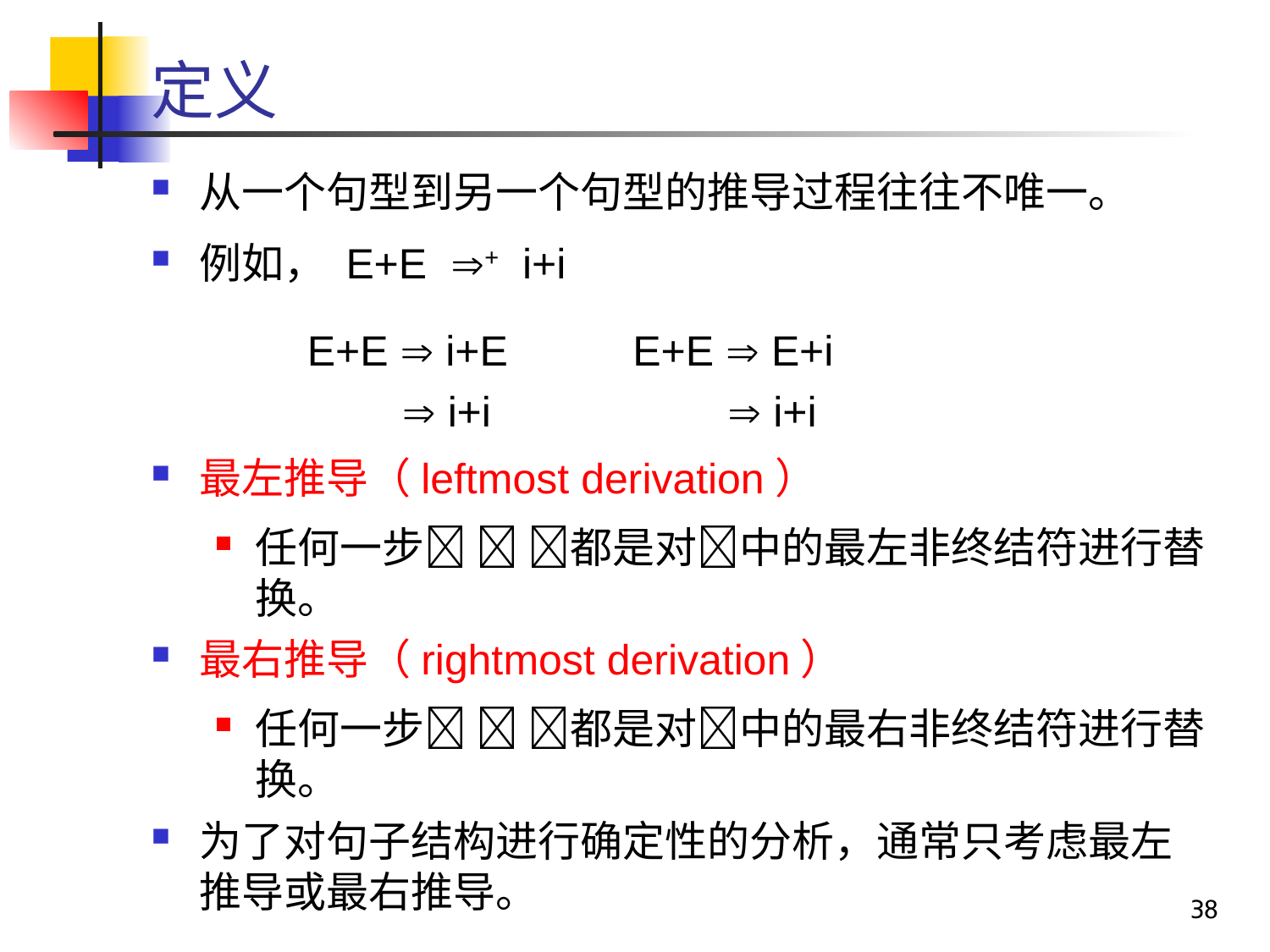

# 定义
从一个句型到另一个句型的推导过程往往不唯一。
例如， E+E  ⇒+  i+i

最左推导（leftmost derivation）
任何一步α ⇒ β都是对α中的最左非终结符进行替换。
最右推导（rightmost derivation）
任何一步α ⇒ β都是对α中的最右非终结符进行替换。
为了对句子结构进行确定性的分析，通常只考虑最左推导或最右推导。
E+E ⇒ i+E
        ⇒ i+i
E+E ⇒ E+i
        ⇒ i+i
38